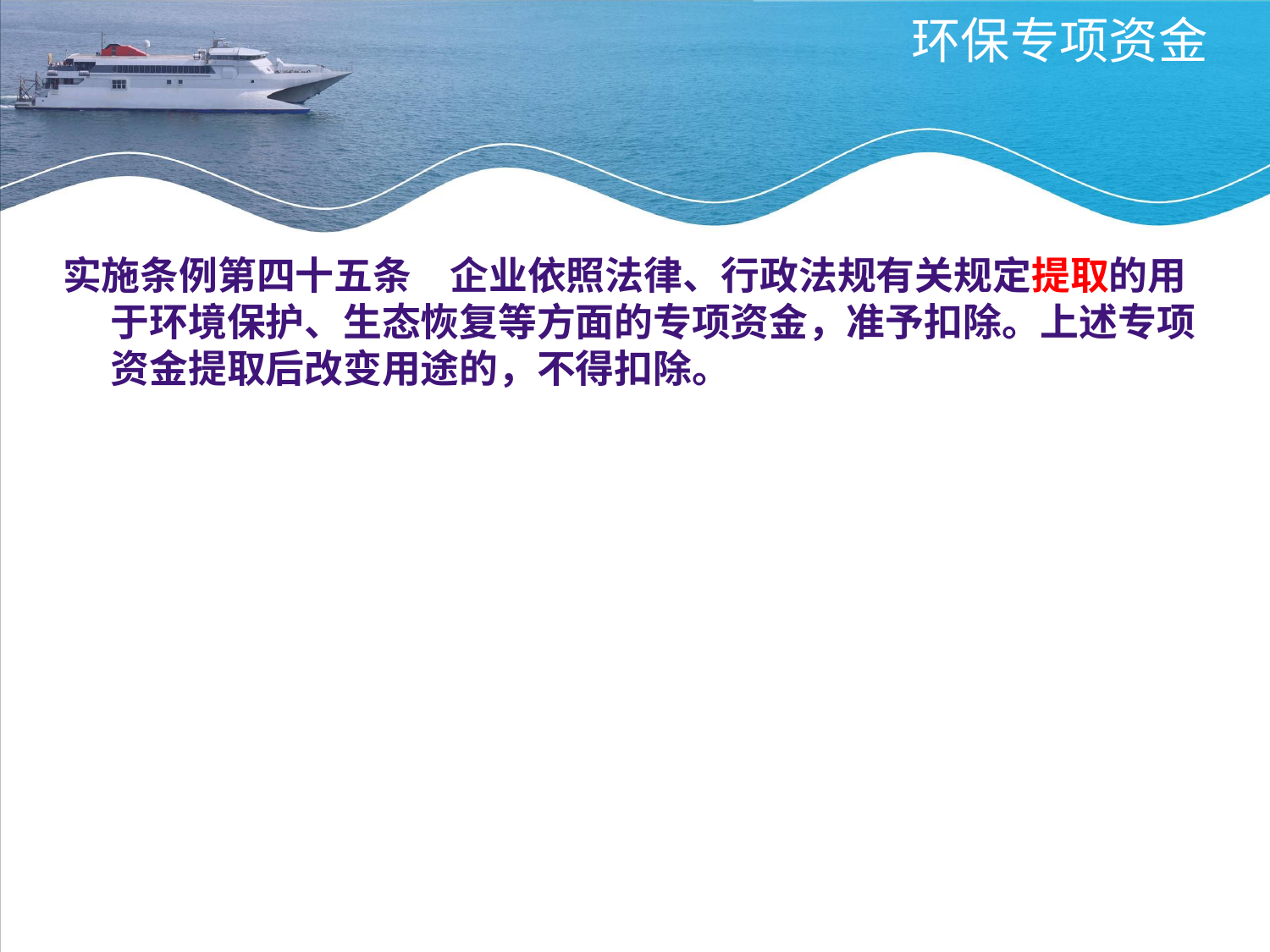

# 环保专项资金
实施条例第四十五条　企业依照法律、行政法规有关规定提取的用于环境保护、生态恢复等方面的专项资金，准予扣除。上述专项资金提取后改变用途的，不得扣除。